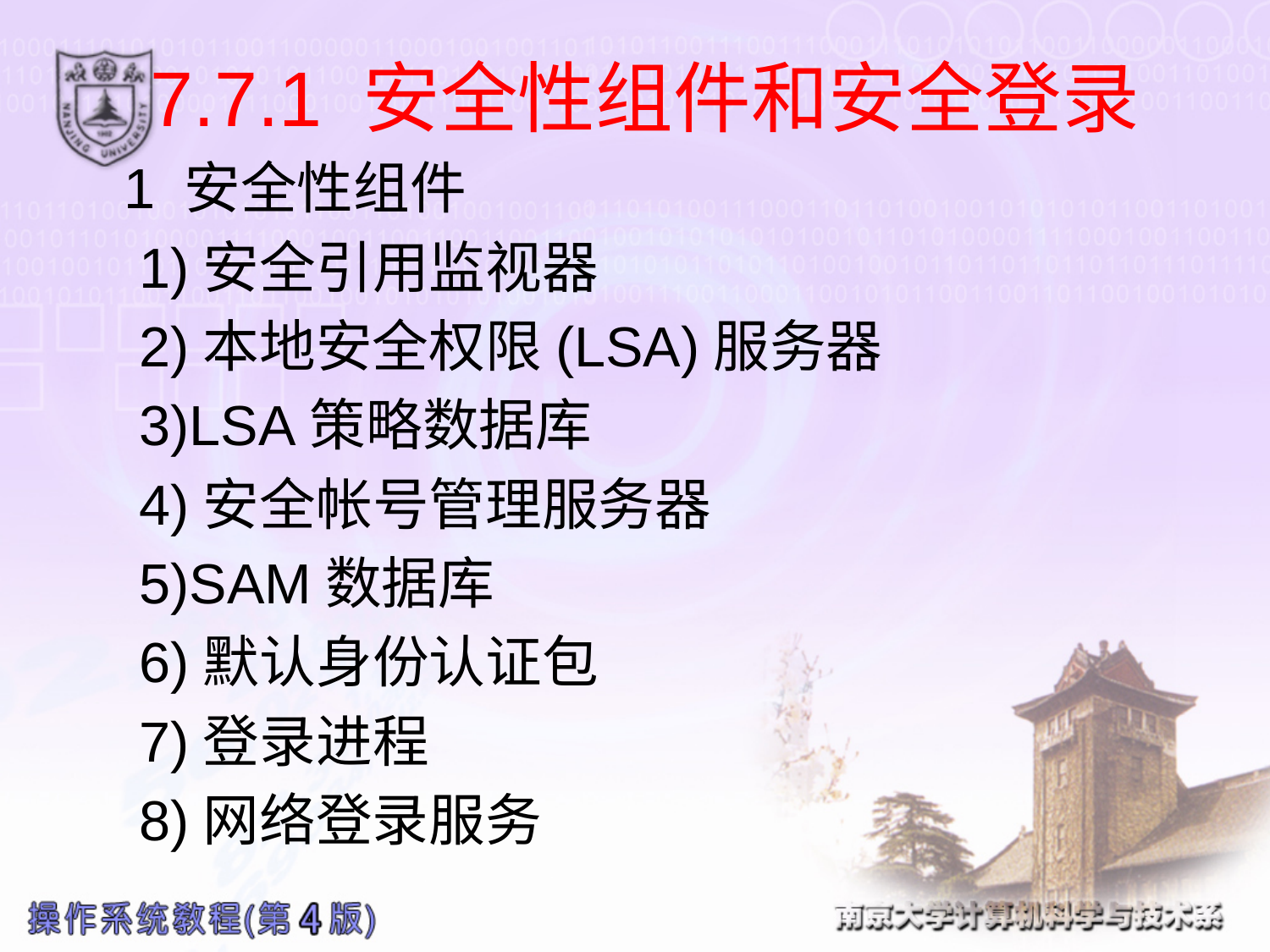

# 7.7.1 安全性组件和安全登录
 1 安全性组件
  1)安全引用监视器
  2)本地安全权限(LSA)服务器
  3)LSA策略数据库
  4)安全帐号管理服务器
  5)SAM数据库
  6)默认身份认证包
  7)登录进程
  8)网络登录服务